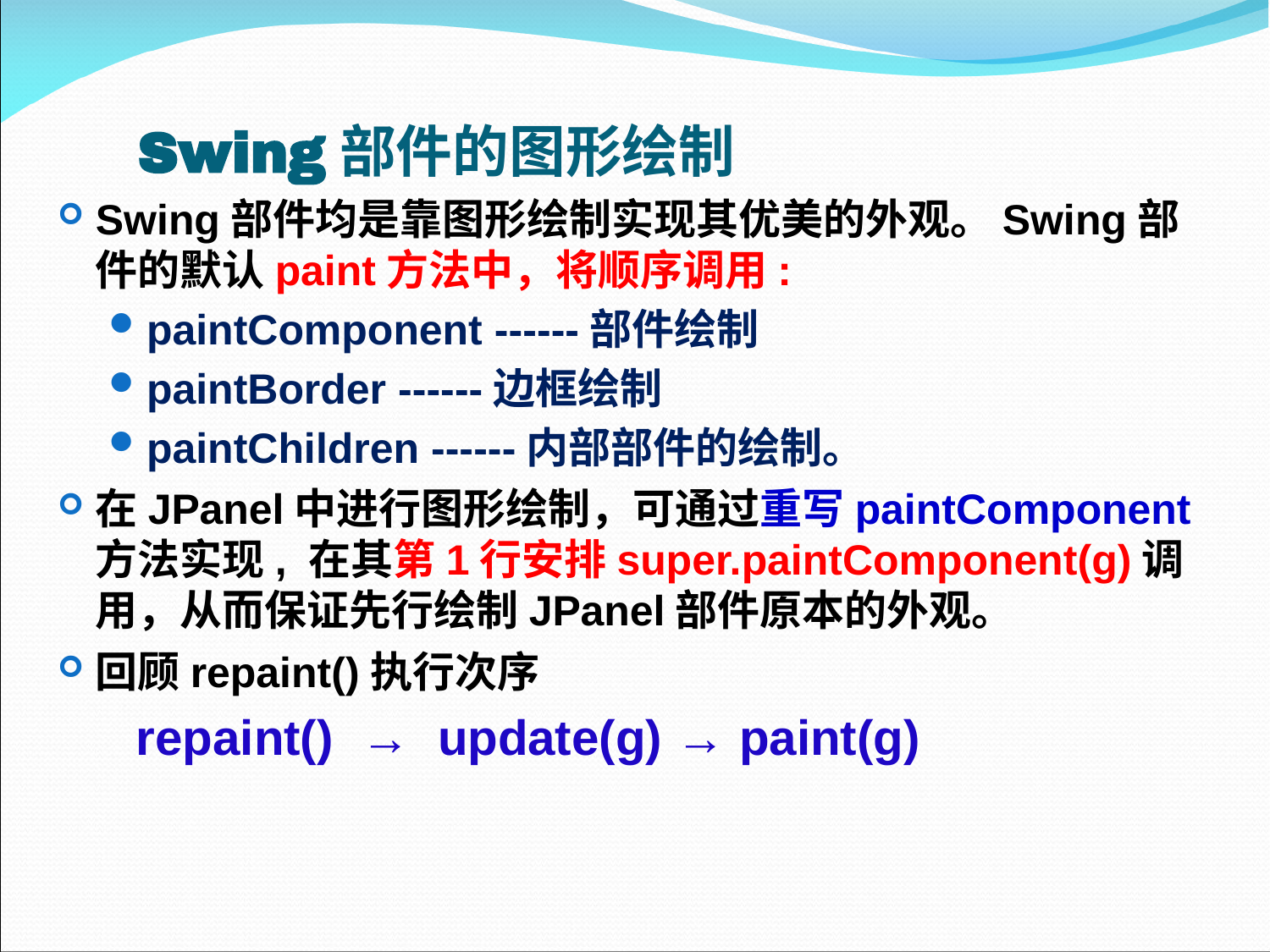

# Swing部件的图形绘制
Swing部件均是靠图形绘制实现其优美的外观。Swing部件的默认paint方法中，将顺序调用:
paintComponent ------部件绘制
paintBorder ------边框绘制
paintChildren ------内部部件的绘制。
在JPanel中进行图形绘制，可通过重写paintComponent方法实现, 在其第1行安排super.paintComponent(g)调用，从而保证先行绘制JPanel部件原本的外观。
回顾repaint()执行次序
  repaint()  →  update(g) → paint(g)